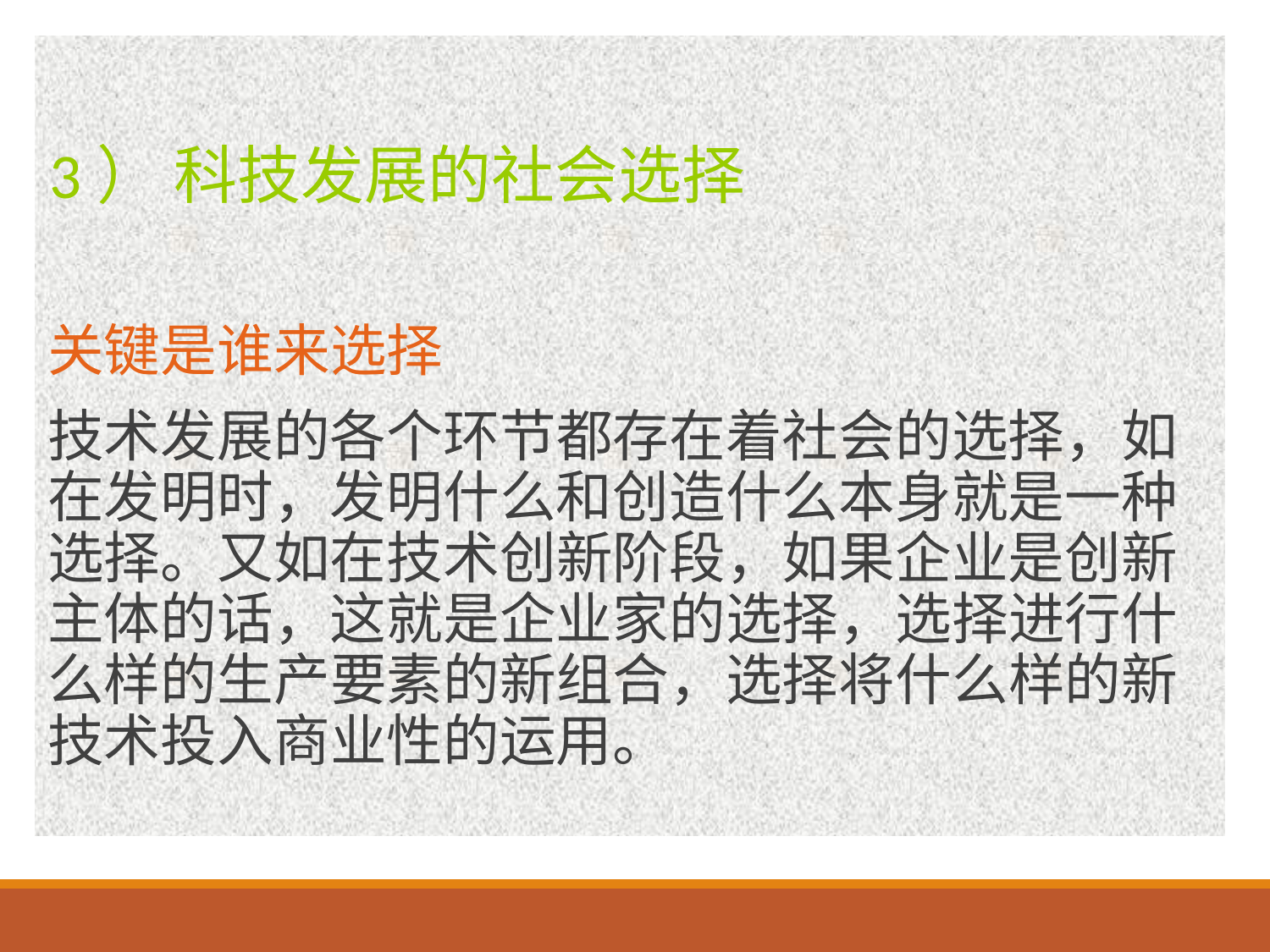

3） 科技发展的社会选择

关键是谁来选择
技术发展的各个环节都存在着社会的选择，如在发明时，发明什么和创造什么本身就是一种选择。又如在技术创新阶段，如果企业是创新主体的话，这就是企业家的选择，选择进行什么样的生产要素的新组合，选择将什么样的新技术投入商业性的运用。